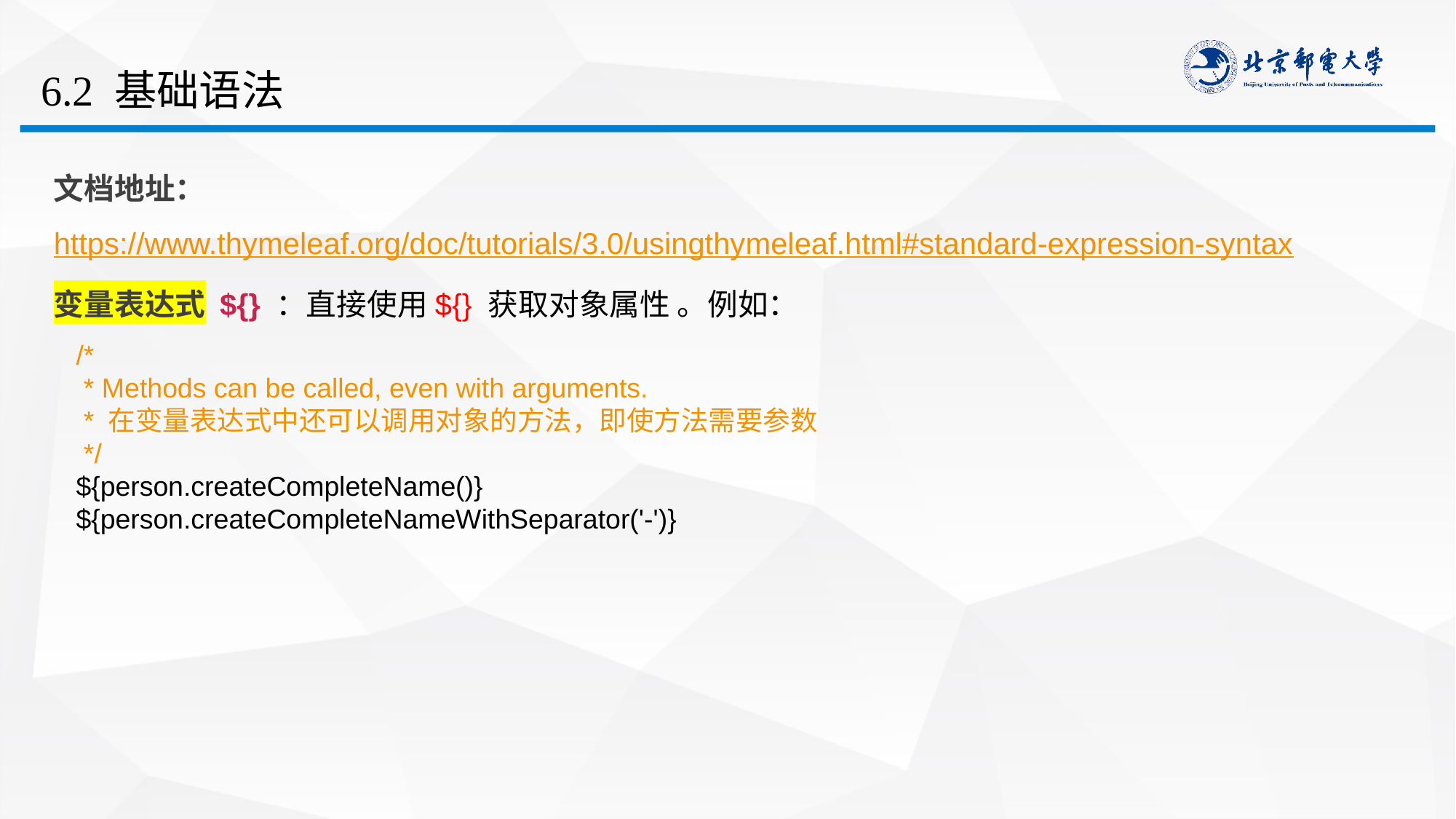

# 6.2 基础语法
文档地址：https://www.thymeleaf.org/doc/tutorials/3.0/usingthymeleaf.html#standard-expression-syntax
变量表达式 ${} ：直接使用${} 获取对象属性 。例如：

/*
 * Methods can be called, even with arguments.
 * 在变量表达式中还可以调用对象的方法，即使方法需要参数
 */
${person.createCompleteName()}
${person.createCompleteNameWithSeparator('-')}